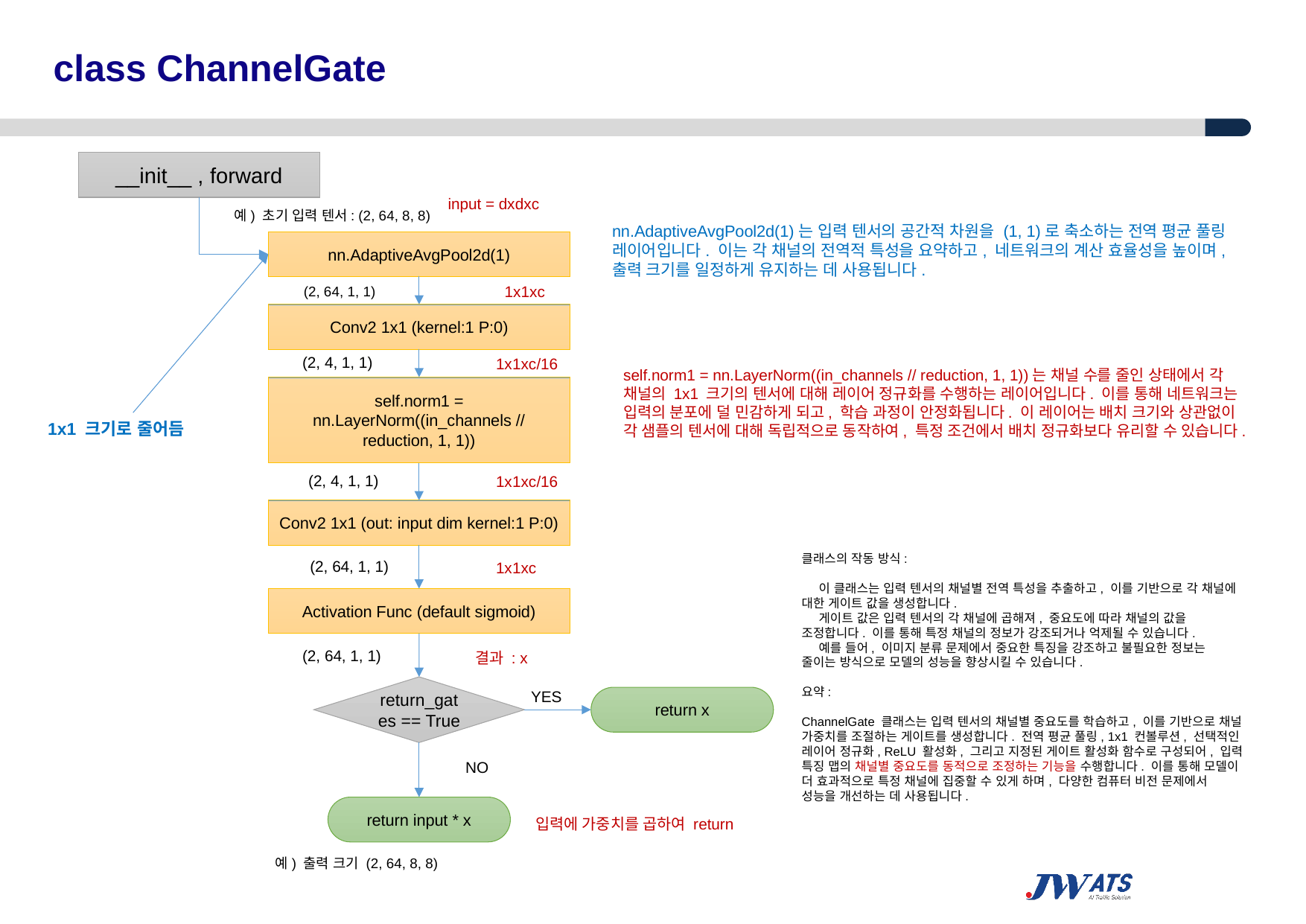

class ChannelGate
__init__ , forward
input = dxdxc
예) 초기 입력 텐서: (2, 64, 8, 8)
nn.AdaptiveAvgPool2d(1)는 입력 텐서의 공간적 차원을 (1, 1)로 축소하는 전역 평균 풀링 레이어입니다. 이는 각 채널의 전역적 특성을 요약하고, 네트워크의 계산 효율성을 높이며, 출력 크기를 일정하게 유지하는 데 사용됩니다.
nn.AdaptiveAvgPool2d(1)
1x1xc
(2, 64, 1, 1)
Conv2 1x1 (kernel:1 P:0)
(2, 4, 1, 1)
1x1xc/16
self.norm1 = nn.LayerNorm((in_channels // reduction, 1, 1))는 채널 수를 줄인 상태에서 각 채널의 1x1 크기의 텐서에 대해 레이어 정규화를 수행하는 레이어입니다. 이를 통해 네트워크는 입력의 분포에 덜 민감하게 되고, 학습 과정이 안정화됩니다. 이 레이어는 배치 크기와 상관없이 각 샘플의 텐서에 대해 독립적으로 동작하여, 특정 조건에서 배치 정규화보다 유리할 수 있습니다.
self.norm1 = nn.LayerNorm((in_channels // reduction, 1, 1))
1x1 크기로 줄어듬
(2, 4, 1, 1)
1x1xc/16
Conv2 1x1 (out: input dim kernel:1 P:0)
클래스의 작동 방식:

    이 클래스는 입력 텐서의 채널별 전역 특성을 추출하고, 이를 기반으로 각 채널에 대한 게이트 값을 생성합니다.
    게이트 값은 입력 텐서의 각 채널에 곱해져, 중요도에 따라 채널의 값을 조정합니다. 이를 통해 특정 채널의 정보가 강조되거나 억제될 수 있습니다.
    예를 들어, 이미지 분류 문제에서 중요한 특징을 강조하고 불필요한 정보는 줄이는 방식으로 모델의 성능을 향상시킬 수 있습니다.

요약:

ChannelGate 클래스는 입력 텐서의 채널별 중요도를 학습하고, 이를 기반으로 채널 가중치를 조절하는 게이트를 생성합니다. 전역 평균 풀링, 1x1 컨볼루션, 선택적인 레이어 정규화, ReLU 활성화, 그리고 지정된 게이트 활성화 함수로 구성되어, 입력 특징 맵의 채널별 중요도를 동적으로 조정하는 기능을 수행합니다. 이를 통해 모델이 더 효과적으로 특정 채널에 집중할 수 있게 하며, 다양한 컴퓨터 비전 문제에서 성능을 개선하는 데 사용됩니다.
(2, 64, 1, 1)
1x1xc
Activation Func (default sigmoid)
(2, 64, 1, 1)
결과 : x
return_gates == True
YES
return x
NO
return input * x
입력에 가중치를 곱하여 return
예) 출력 크기 (2, 64, 8, 8)